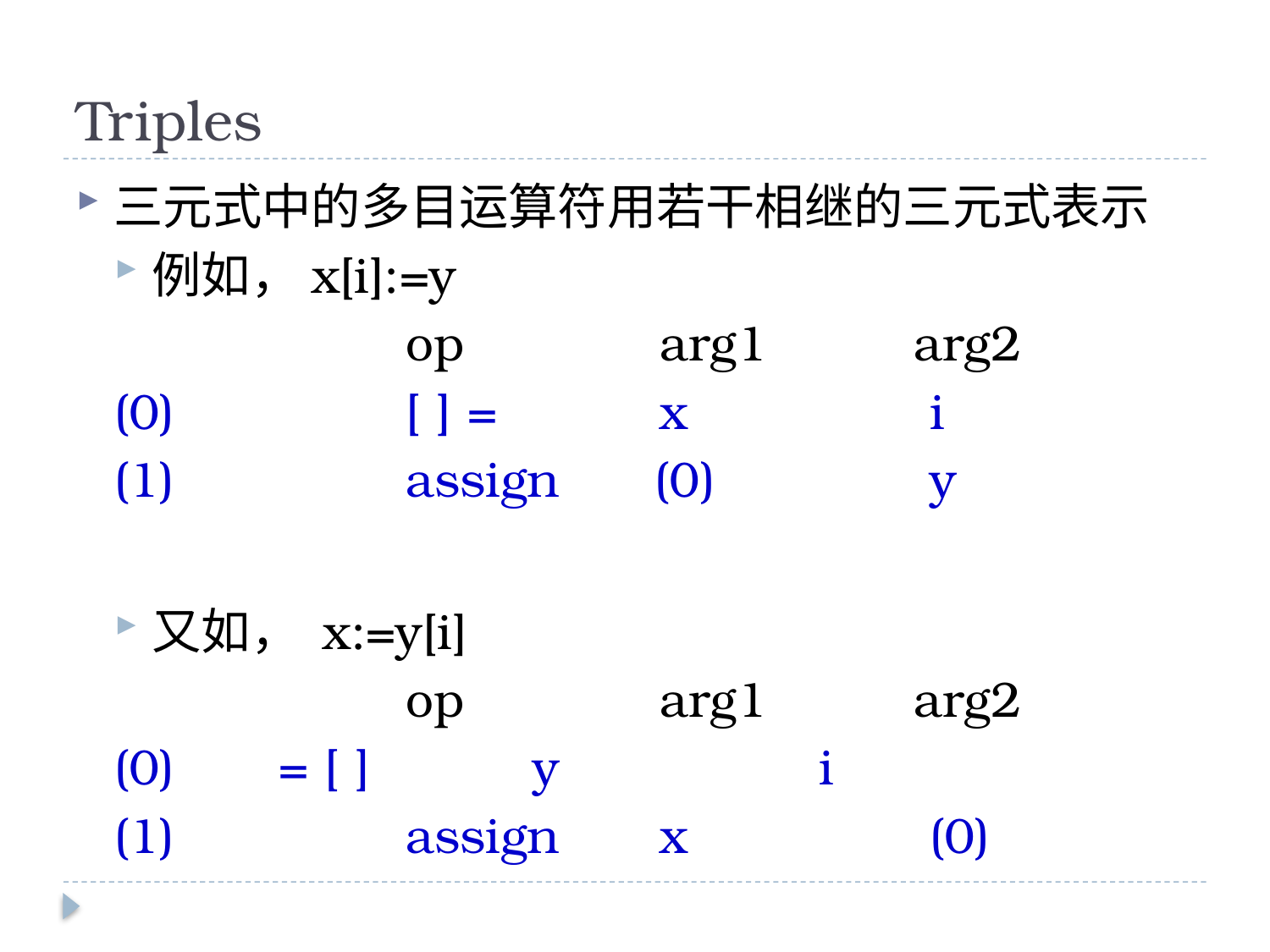

# Triples
三元式中的多目运算符用若干相继的三元式表示
例如，x[i]:=y
			op      	arg1    	arg2
(0) 		[ ] = 		x     		 i
(1) 		assign      (0)           	 y

又如， x:=y[i]
			op       	arg1      	arg2
(0)  	= [ ] 		y         	  i
(1) 		assign    	x       	 (0)

24